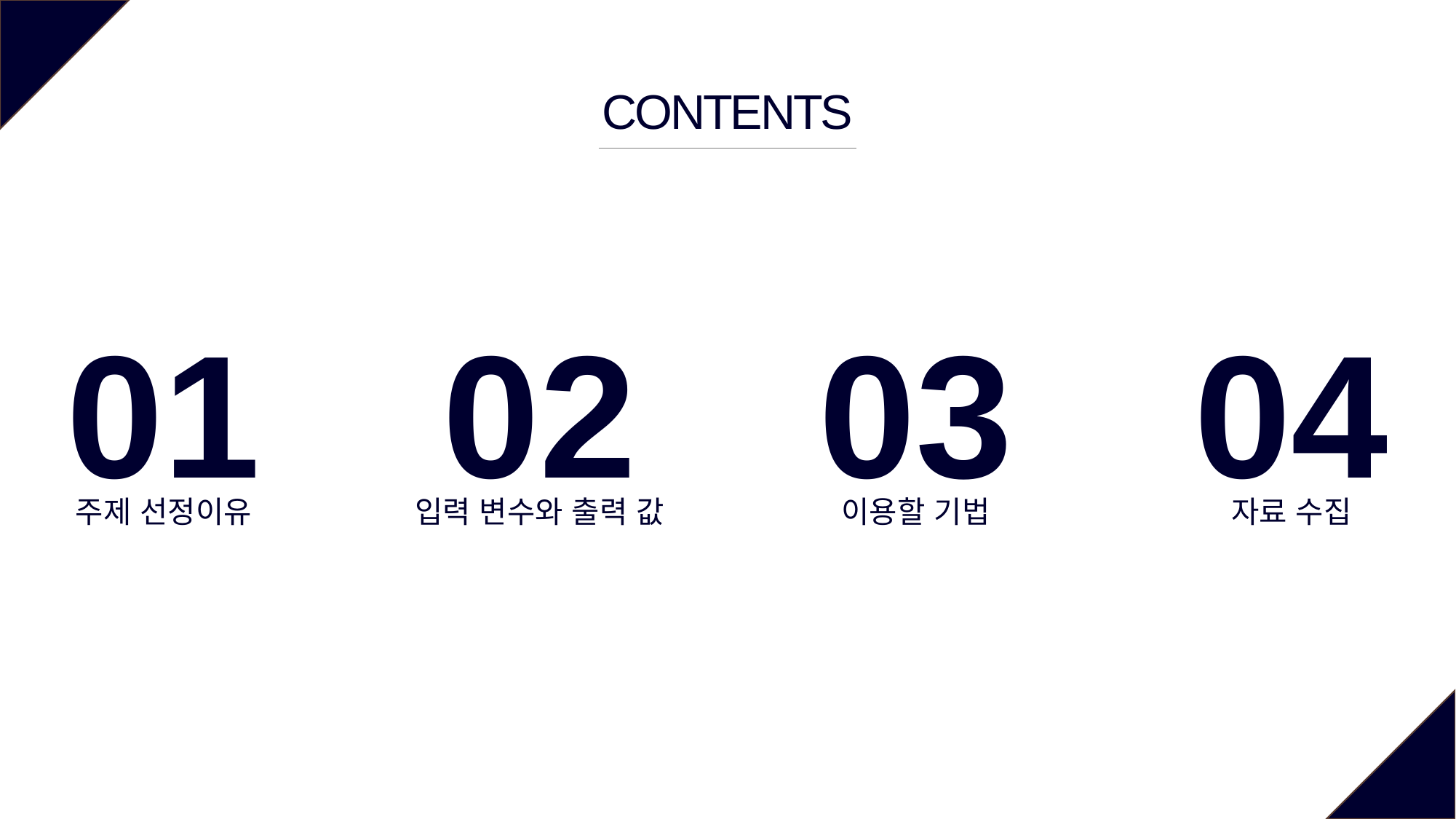

CONTENTS
01
02
03
04
주제 선정이유
입력 변수와 출력 값
이용할 기법
자료 수집